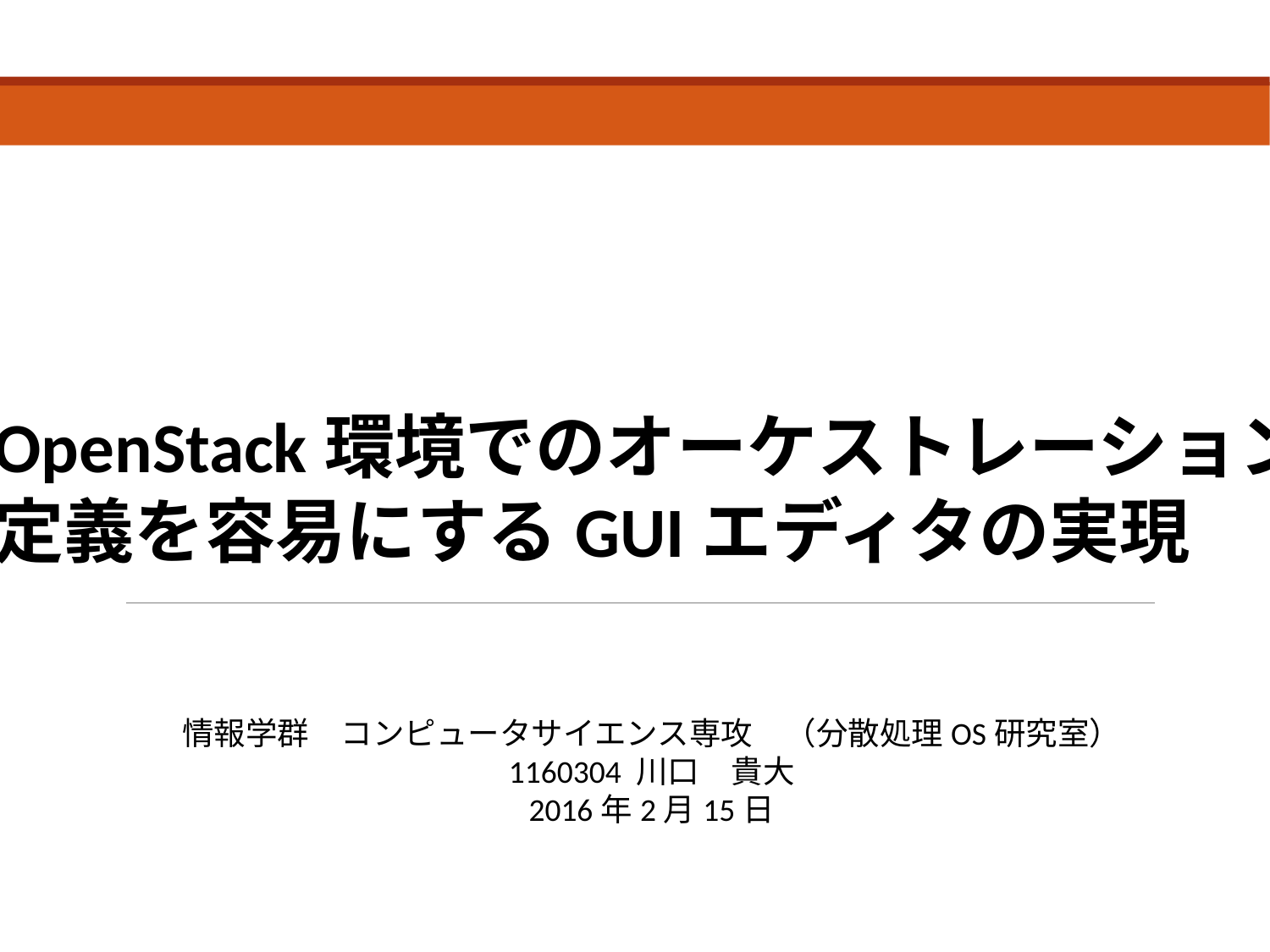

OpenStack環境でのオーケストレーション
定義を容易にするGUIエディタの実現
情報学群　コンピュータサイエンス専攻　（分散処理OS研究室）
1160304 川口　貴大
2016年2月15日